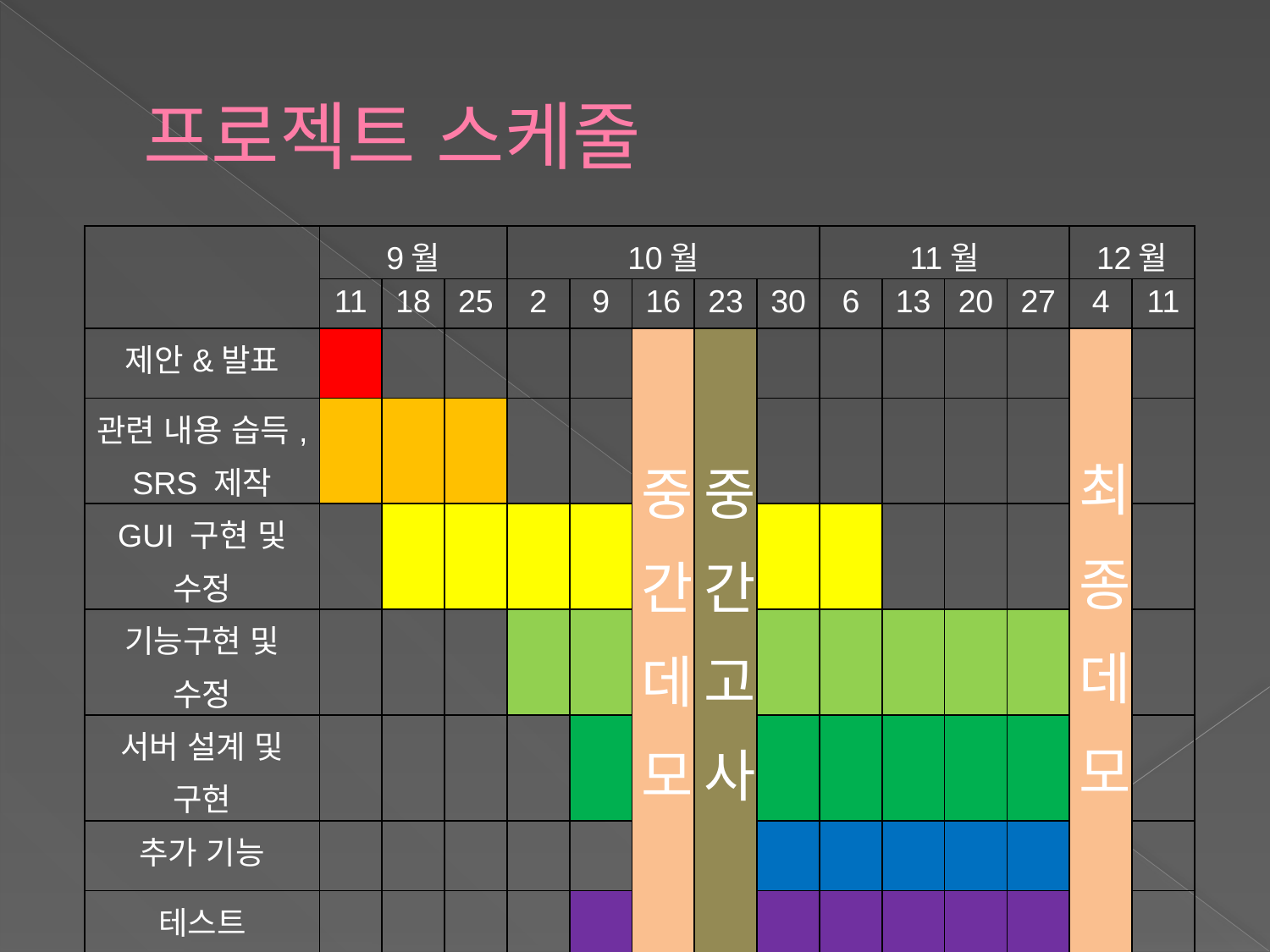

# 프로젝트 스케줄
|  | 9월 |  |  | 10월 |  |  |  |  | 11월 |  |  |  | 12월 |  |
| --- | --- | --- | --- | --- | --- | --- | --- | --- | --- | --- | --- | --- | --- | --- |
|  | 11 | 18 | 25 | 2 | 9 | 16 | 23 | 30 | 6 | 13 | 20 | 27 | 4 | 11 |
| 제안&발표 |  |  |  |  |  | 중간데모 | 중간고사 |  |  |  |  |  | 최종데모 |  |
| 관련 내용 습득, SRS 제작 |  |  |  |  |  |  |  |  |  |  |  |  |  |  |
| GUI 구현 및 수정 |  |  |  |  |  |  |  |  |  |  |  |  |  |  |
| 기능구현 및 수정 |  |  |  |  |  |  |  |  |  |  |  |  |  |  |
| 서버 설계 및 구현 |  |  |  |  |  |  |  |  |  |  |  |  |  |  |
| 추가 기능 |  |  |  |  |  |  |  |  |  |  |  |  |  |  |
| 테스트 |  |  |  |  |  |  |  |  |  |  |  |  |  |  |